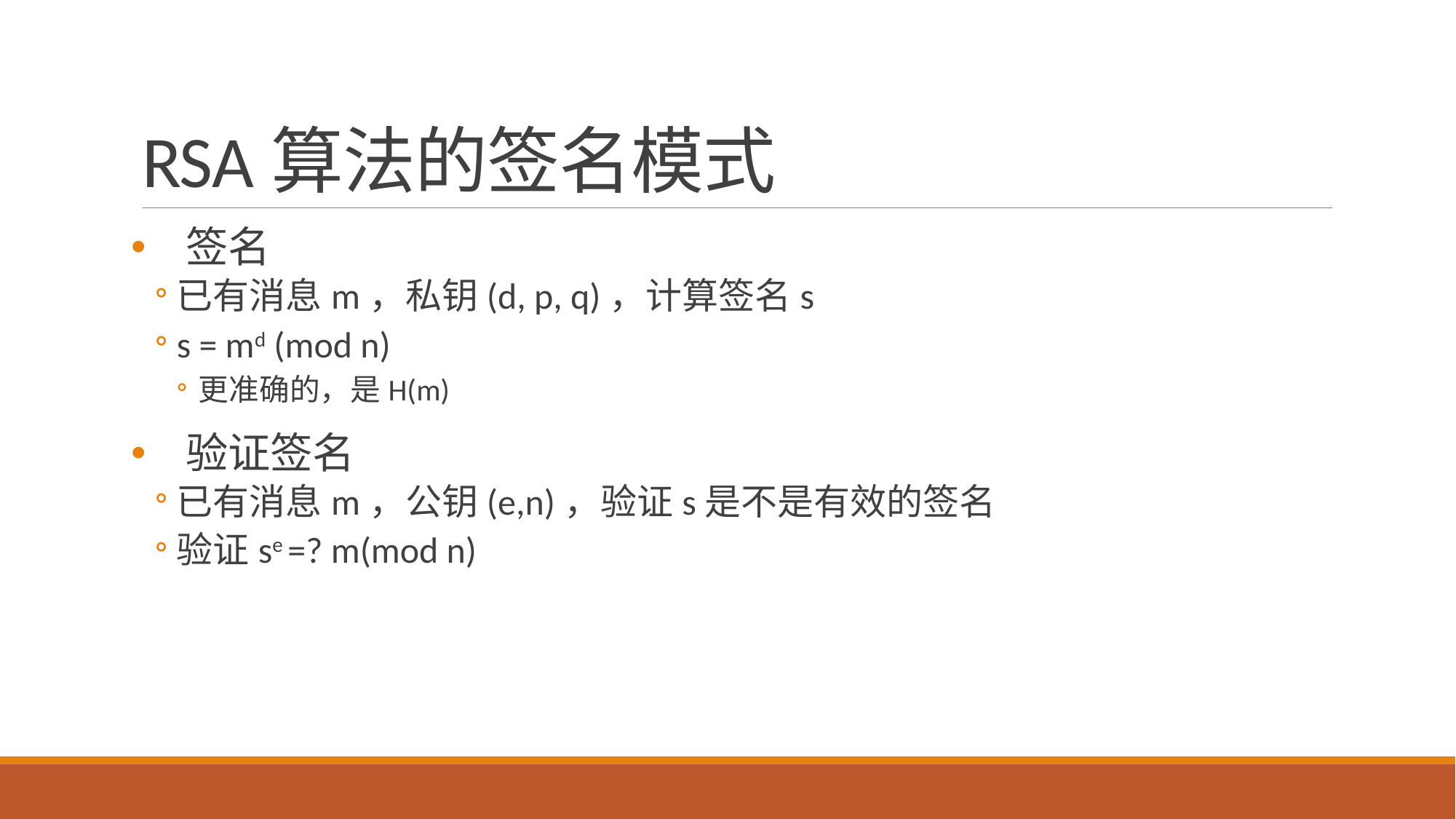

# RSA算法的签名模式
签名
已有消息m，私钥(d, p, q)，计算签名s
s = md (mod n)
更准确的，是H(m)
验证签名
已有消息m，公钥(e,n)，验证s是不是有效的签名
验证se =? m(mod n)
118